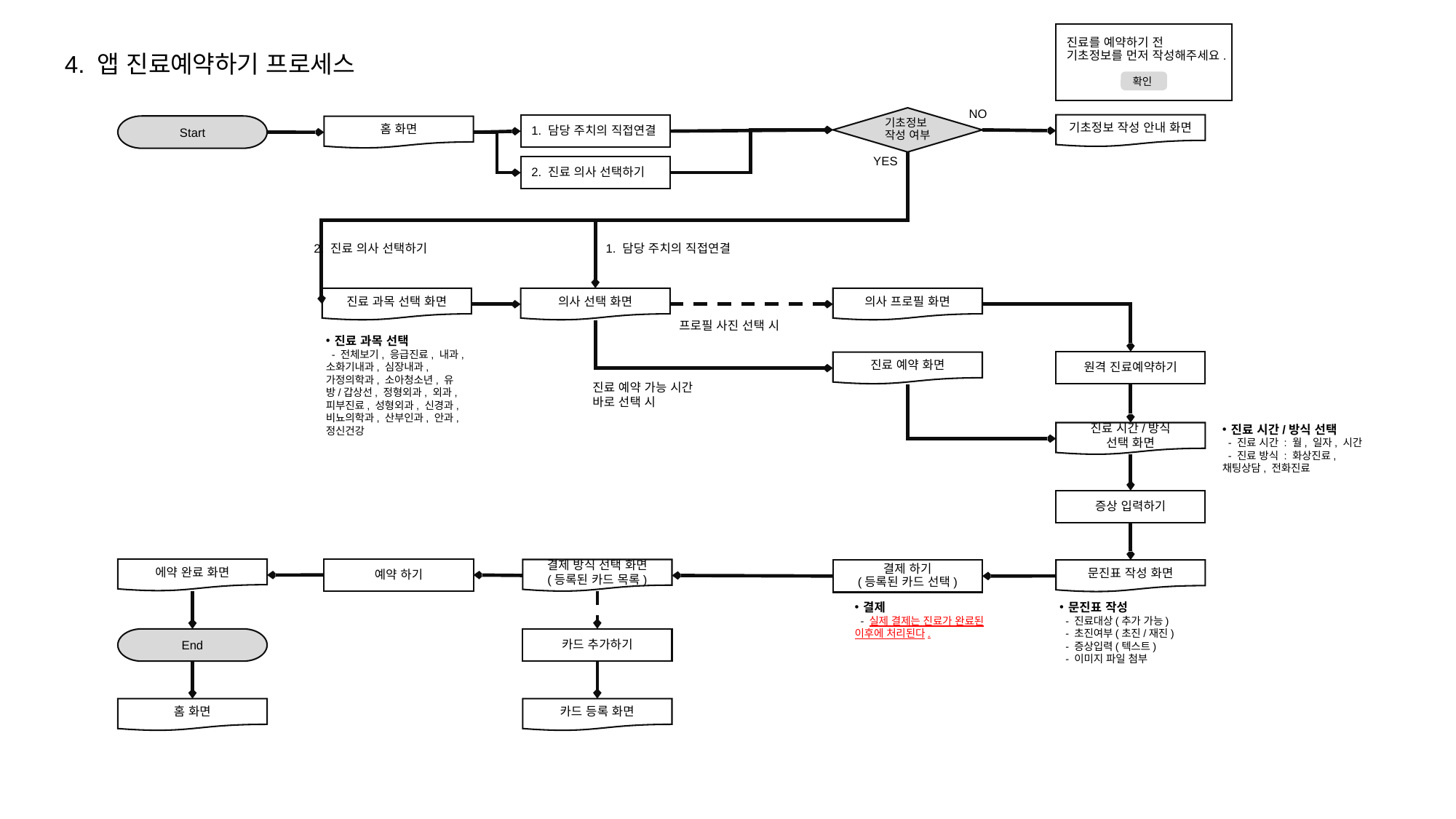

진료를 예약하기 전 기초정보를 먼저 작성해주세요.

확인
4. 앱 진료예약하기 프로세스
NO
기초정보
작성 여부
기초정보 작성 안내 화면
1. 담당 주치의 직접연결
Start
홈 화면
YES
2. 진료 의사 선택하기
2. 진료 의사 선택하기
1. 담당 주치의 직접연결
진료 과목 선택 화면
의사 선택 화면
의사 프로필 화면
프로필 사진 선택 시
진료 과목 선택
  - 전체보기, 응급진료, 내과, 소화기내과, 심장내과, 가정의학과, 소아청소년, 유방/갑상선, 정형외과, 외과, 피부진료, 성형외과, 신경과, 비뇨의학과, 산부인과, 안과, 정신건강
원격 진료예약하기
진료 예약 화면
진료 예약 가능 시간 바로 선택 시
진료 시간/방식 선택
  - 진료 시간 : 월, 일자, 시간
  - 진료 방식 : 화상진료, 채팅상담, 전화진료
진료 시간/방식
선택 화면
증상 입력하기
예약 하기
에약 완료 화면
결제 방식 선택 화면
(등록된 카드 목록)
결제 하기
(등록된 카드 선택)
문진표 작성 화면
결제
  - 실제 결제는 진료가 완료된 이후에 처리된다.
문진표 작성
  - 진료대상(추가 가능)
  - 초진여부(초진/재진)
  - 증상입력(텍스트)
  - 이미지 파일 첨부

카드 추가하기
End
홈 화면
카드 등록 화면